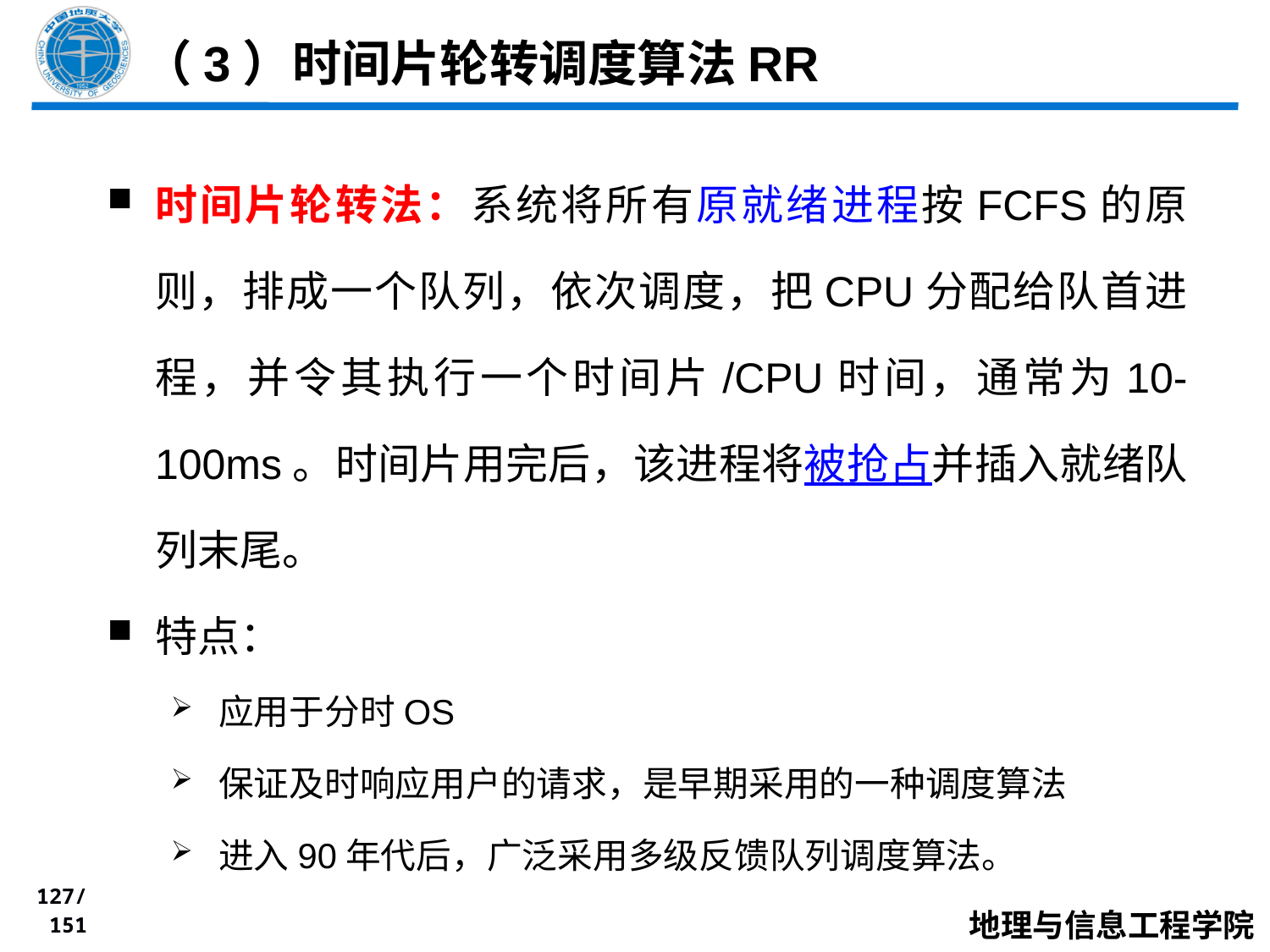

（3）时间片轮转调度算法RR
时间片轮转法：系统将所有原就绪进程按FCFS的原则，排成一个队列，依次调度，把CPU分配给队首进程，并令其执行一个时间片/CPU时间，通常为10-100ms。时间片用完后，该进程将被抢占并插入就绪队列末尾。
特点：
应用于分时OS
保证及时响应用户的请求，是早期采用的一种调度算法
进入90年代后，广泛采用多级反馈队列调度算法。